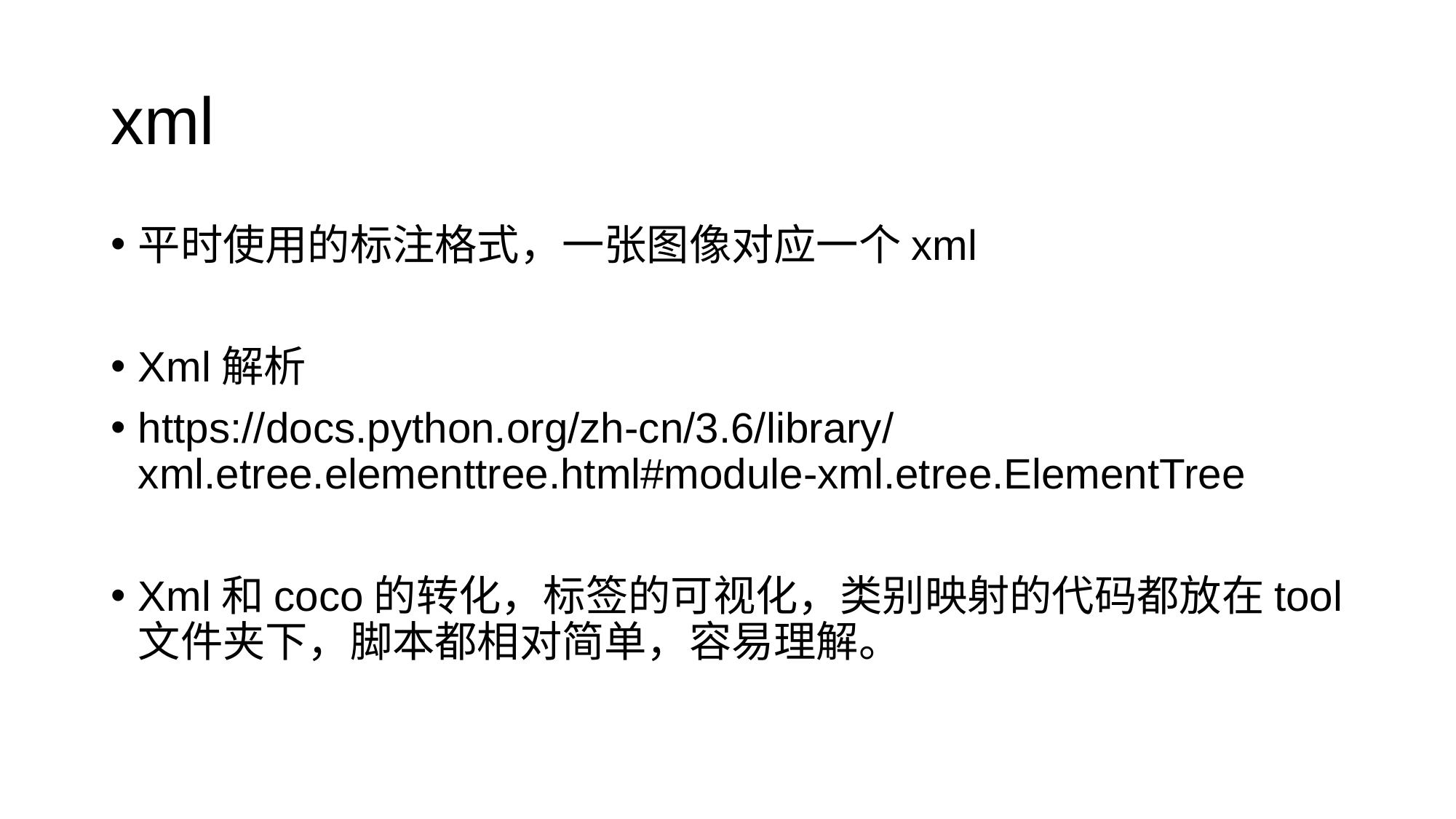

# xml
平时使用的标注格式，一张图像对应一个xml

Xml解析
https://docs.python.org/zh-cn/3.6/library/xml.etree.elementtree.html#module-xml.etree.ElementTree

Xml和coco的转化，标签的可视化，类别映射的代码都放在tool文件夹下，脚本都相对简单，容易理解。